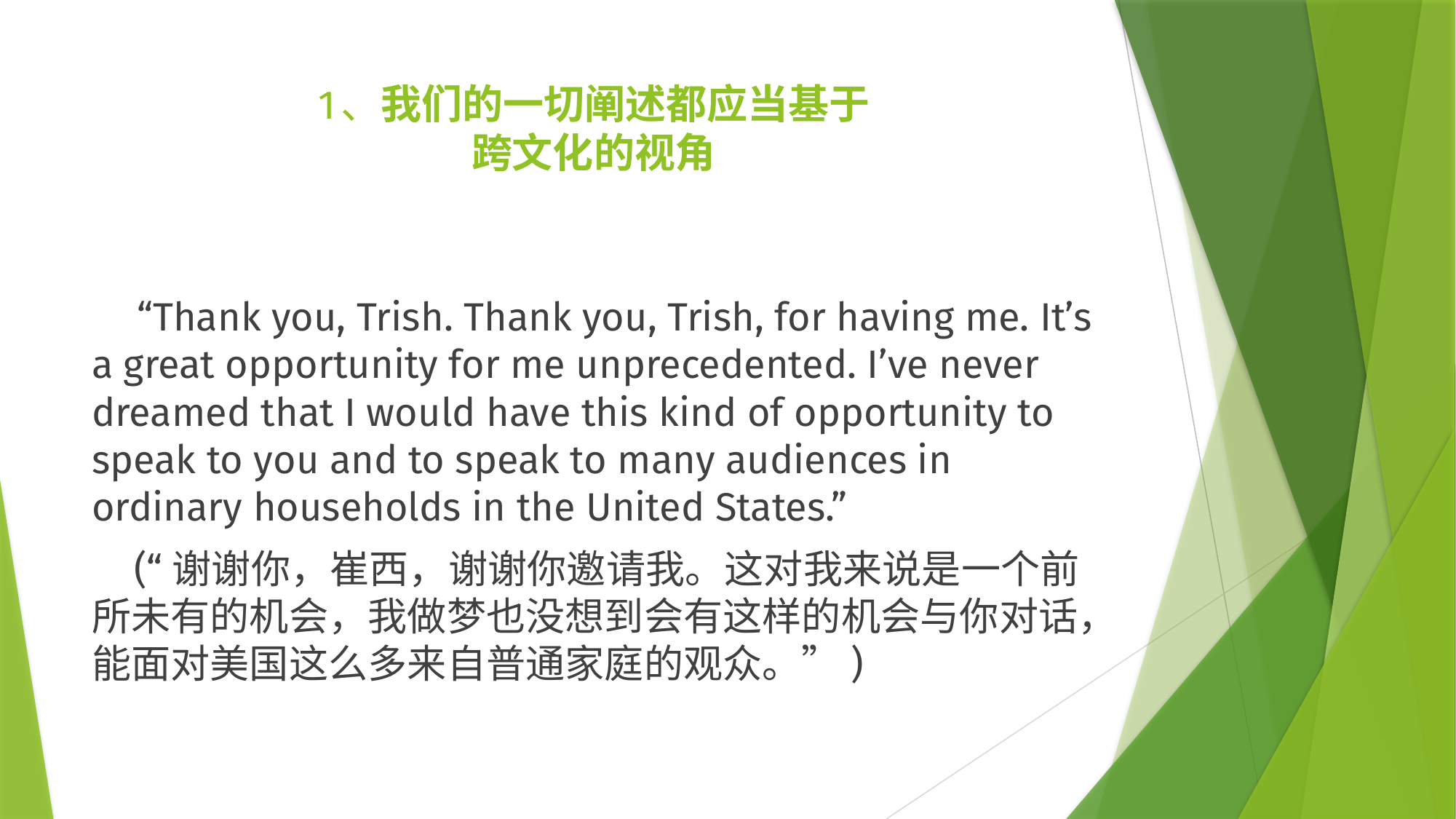

# 1、我们的一切阐述都应当基于 跨文化的视角
    “Thank you, Trish. Thank you, Trish, for having me. It’s a great opportunity for me unprecedented. I’ve never dreamed that I would have this kind of opportunity to speak to you and to speak to many audiences in ordinary households in the United States.”
    (“谢谢你，崔西，谢谢你邀请我。这对我来说是一个前所未有的机会，我做梦也没想到会有这样的机会与你对话，能面对美国这么多来自普通家庭的观众。”)